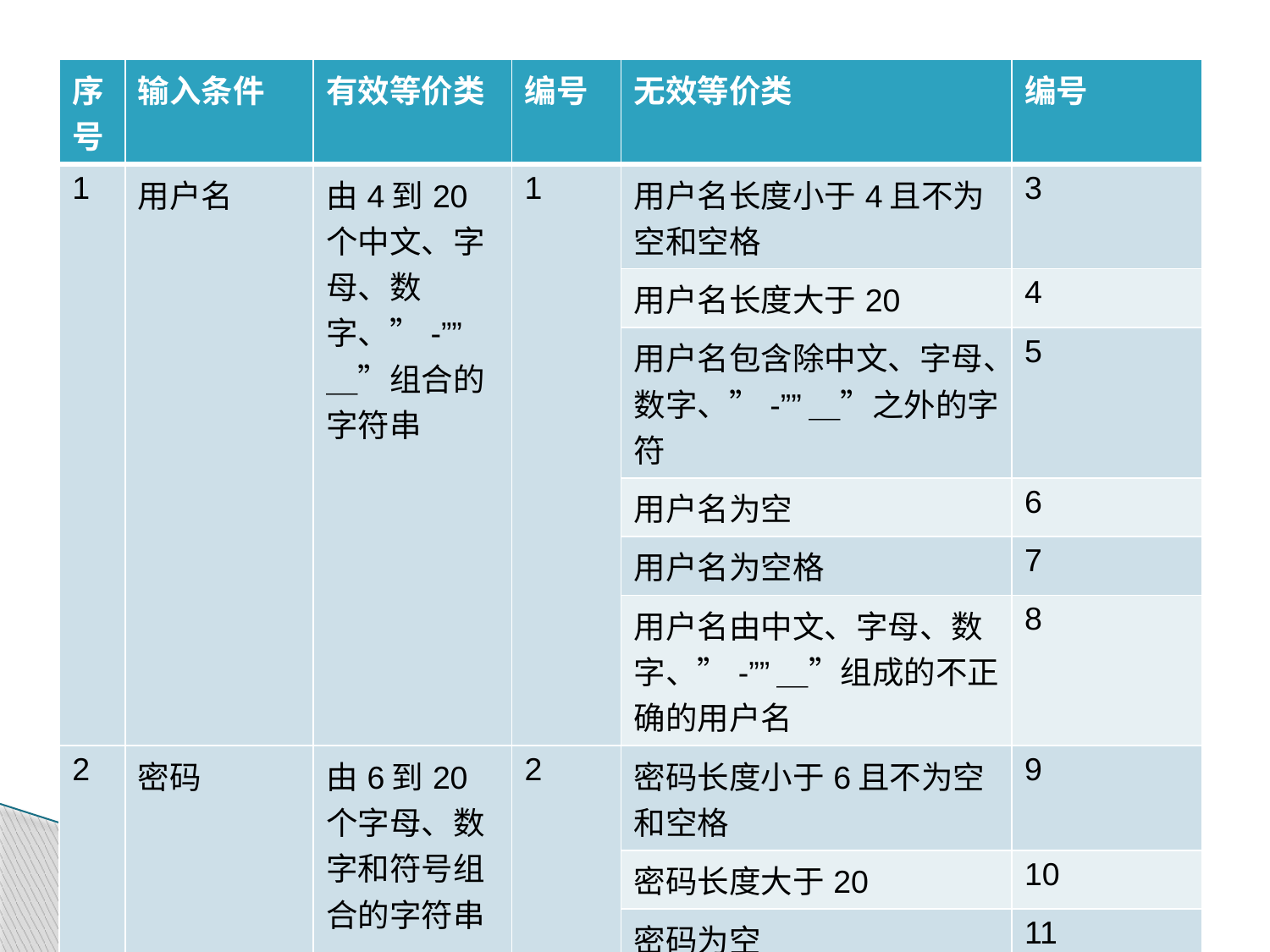

| 序号 | 输入条件 | 有效等价类 | 编号 | 无效等价类 | 编号 |
| --- | --- | --- | --- | --- | --- |
| 1 | 用户名 | 由4到20个中文、字母、数字、”-””＿”组合的字符串 | 1 | 用户名长度小于4且不为空和空格 | 3 |
|  |  |  |  | 用户名长度大于20 | 4 |
|  |  |  |  | 用户名包含除中文、字母、数字、”-””＿”之外的字符 | 5 |
|  |  |  |  | 用户名为空 | 6 |
|  |  |  |  | 用户名为空格 | 7 |
|  |  |  |  | 用户名由中文、字母、数字、”-””＿”组成的不正确的用户名 | 8 |
| 2 | 密码 | 由6到20个字母、数字和符号组合的字符串 | 2 | 密码长度小于6且不为空和空格 | 9 |
|  |  |  |  | 密码长度大于20 | 10 |
|  |  |  |  | 密码为空 | 11 |
|  |  |  |  | 密码为空格 | 12 |
|  |  |  |  | 不正确的密码 | 13 |